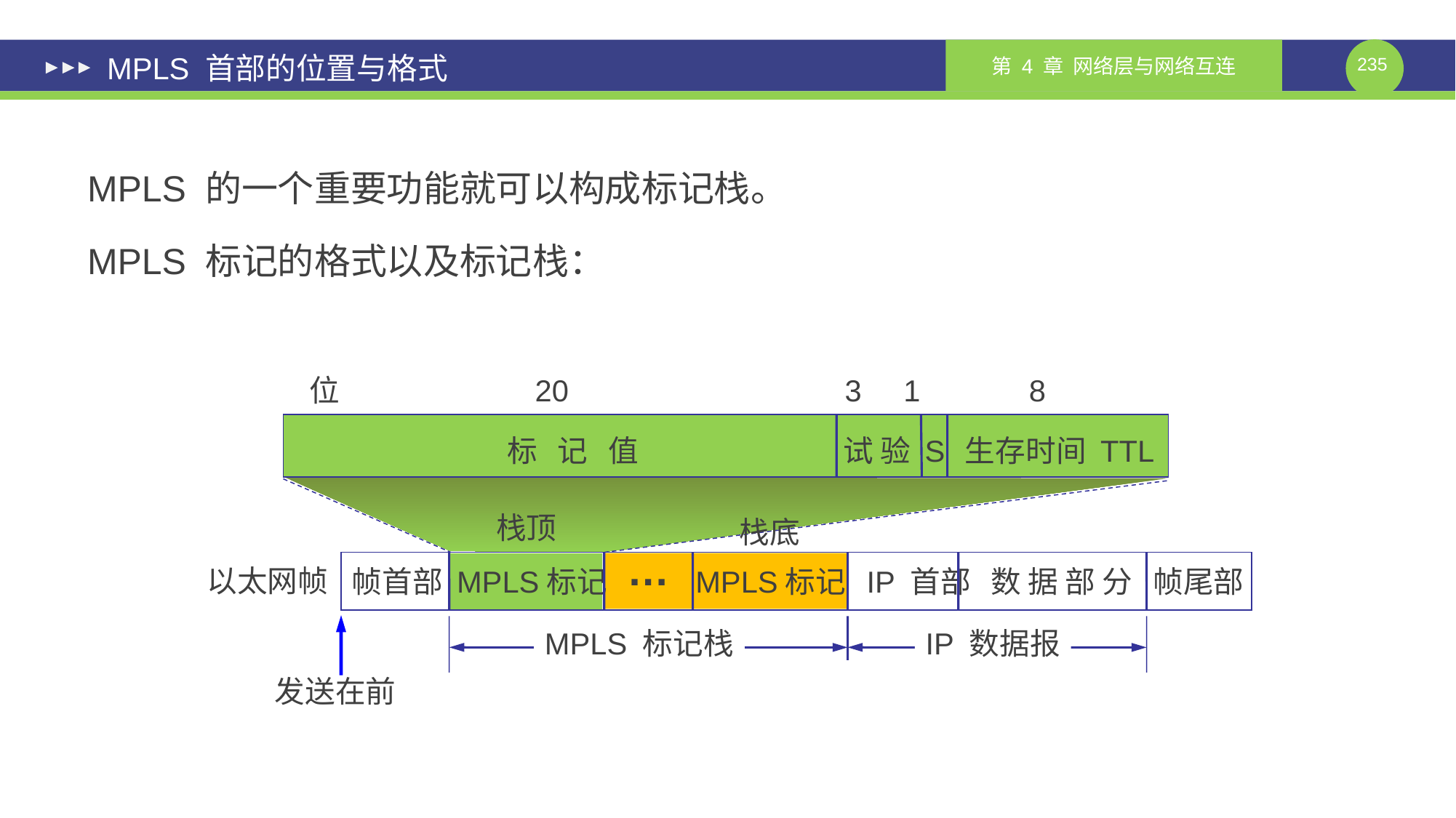

# MPLS 首部的位置与格式
MPLS 的一个重要功能就可以构成标记栈。
MPLS 标记的格式以及标记栈：
位                            20                                 3     1             8

标   记   值
试 验
S
生存时间 TTL

栈顶
栈底
…
帧首部 MPLS标记            MPLS标记  IP 首部   数 据 部 分   帧尾部

以太网帧

MPLS 标记栈
IP 数据报

发送在前
课件制作人：谢钧  谢希仁